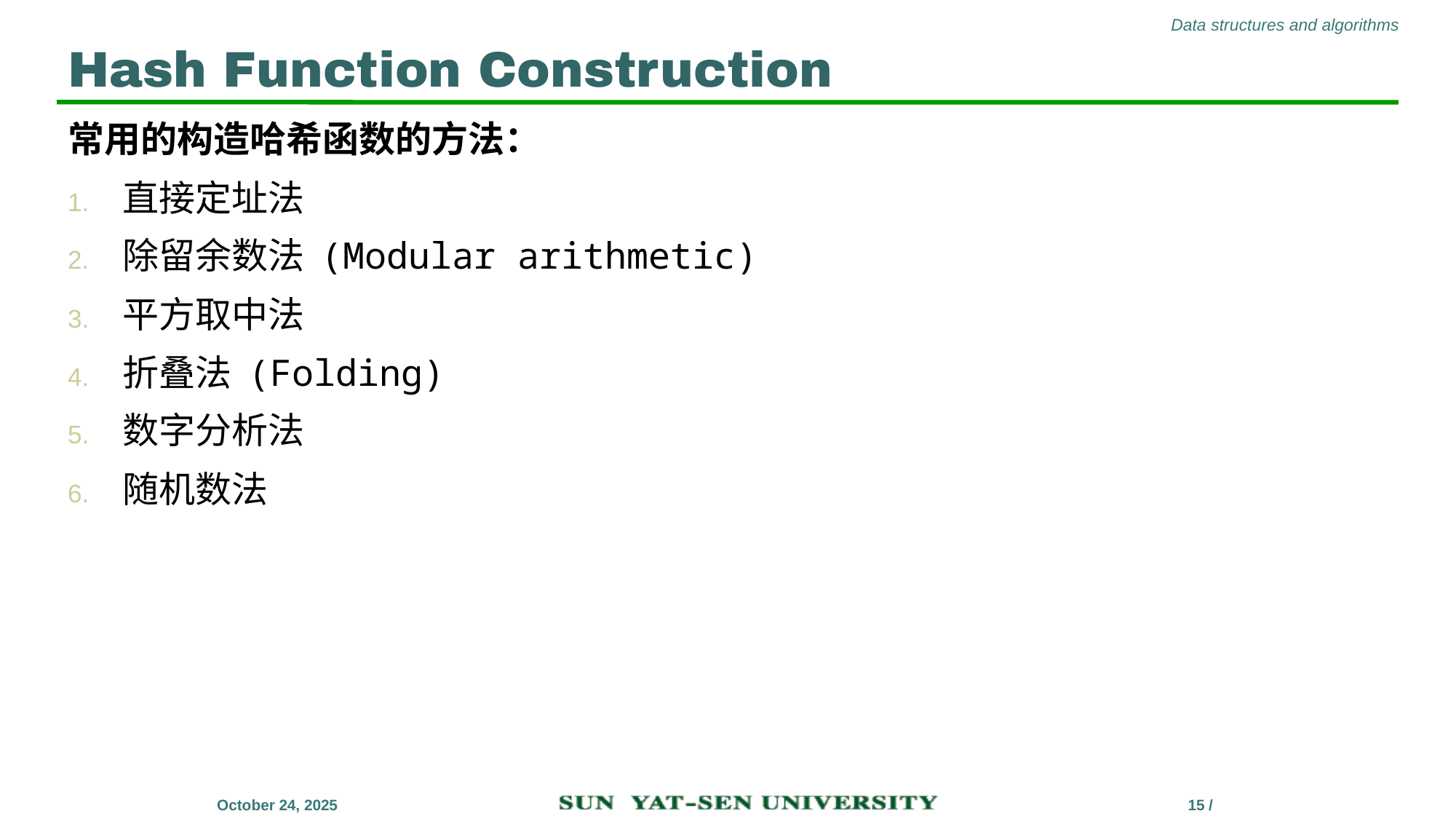

# Hash Function Construction
常用的构造哈希函数的方法：
直接定址法
除留余数法 (Modular arithmetic)
平方取中法
折叠法 (Folding)
数字分析法
随机数法